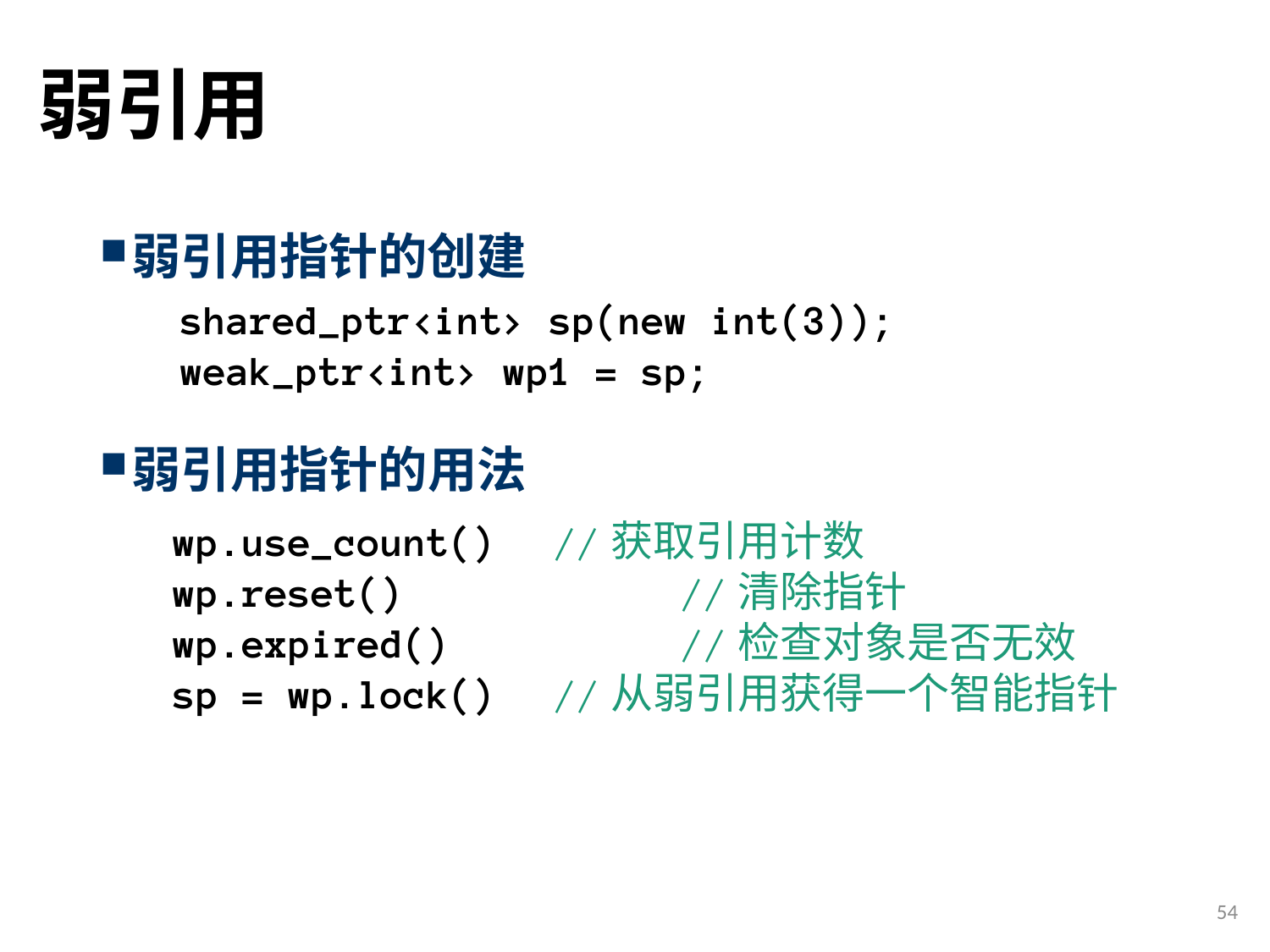

# 弱引用
弱引用指针的创建

弱引用指针的用法
shared_ptr<int> sp(new int(3));
weak_ptr<int> wp1 = sp;
wp.use_count()	//获取引用计数
wp.reset()			//清除指针
wp.expired()		//检查对象是否无效
sp = wp.lock()	//从弱引用获得一个智能指针
54